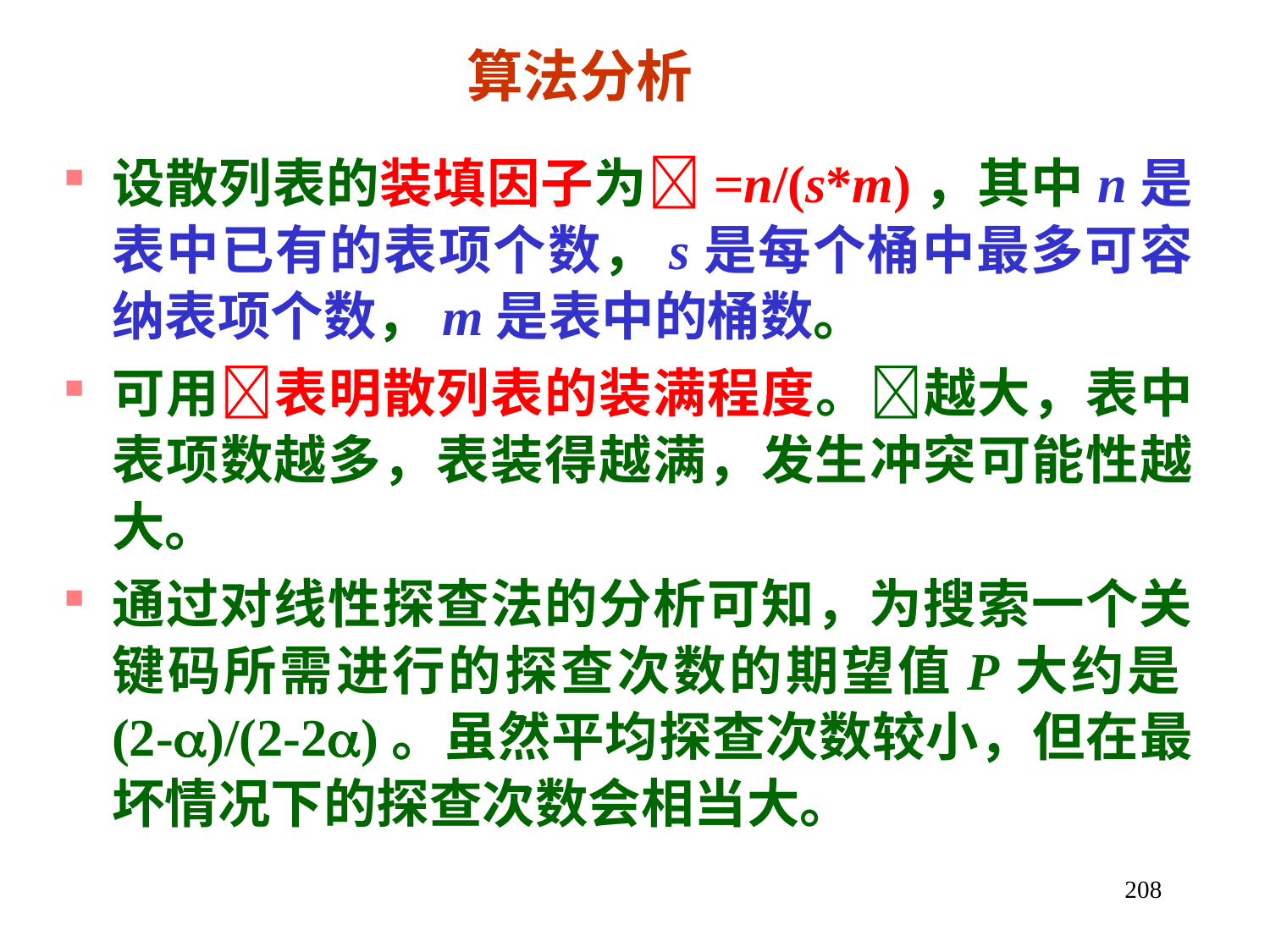

算法分析
设散列表的装填因子为α=n/(s*m)，其中n是表中已有的表项个数，s是每个桶中最多可容纳表项个数，m是表中的桶数。
可用α表明散列表的装满程度。α越大，表中表项数越多，表装得越满，发生冲突可能性越大。
通过对线性探查法的分析可知，为搜索一个关键码所需进行的探查次数的期望值P大约是(2-α)/(2-2α)。虽然平均探查次数较小，但在最坏情况下的探查次数会相当大。
208